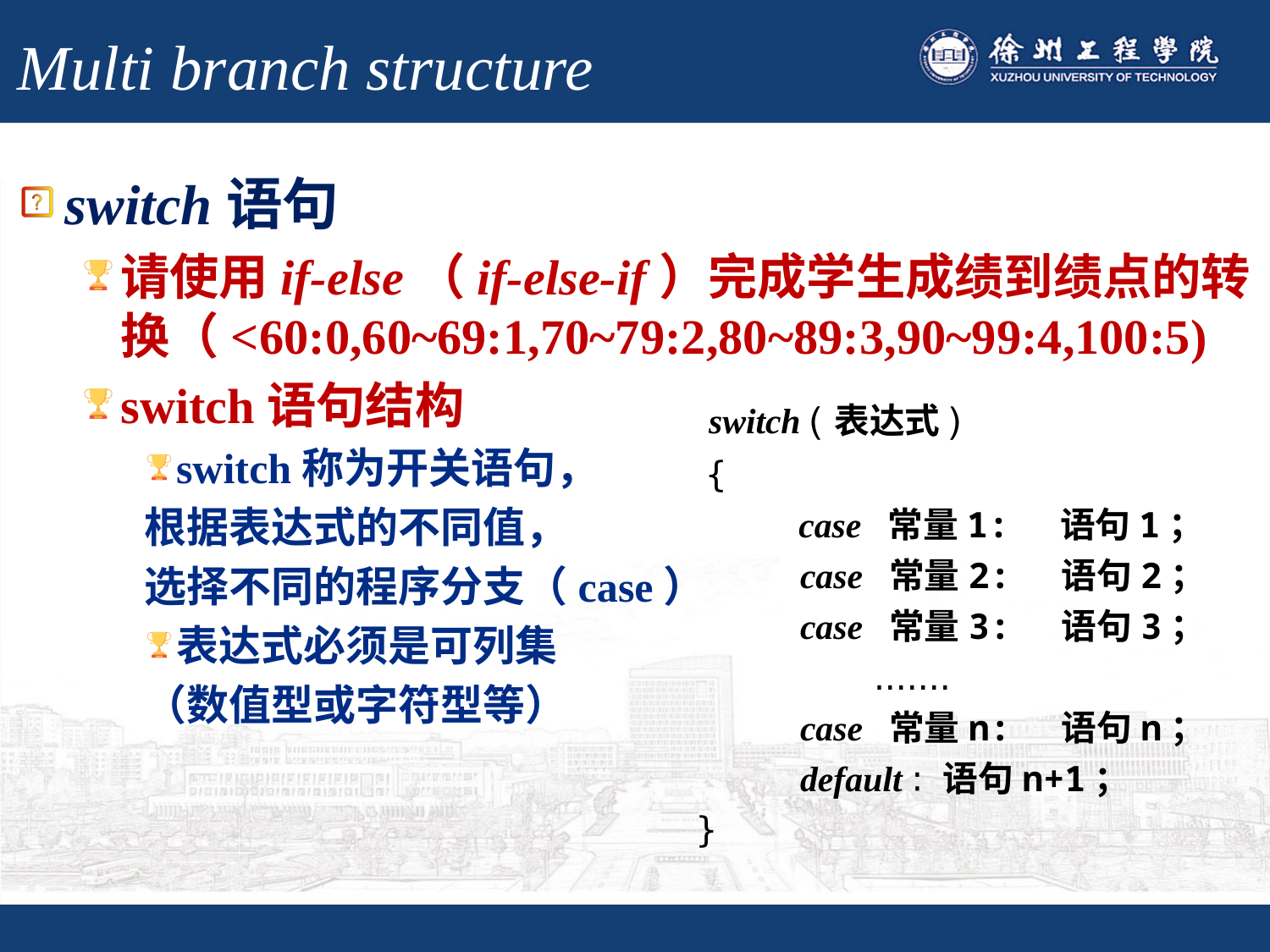

# Multi branch structure
switch语句
请使用if-else（if-else-if）完成学生成绩到绩点的转换（<60:0,60~69:1,70~79:2,80~89:3,90~99:4,100:5)
switch语句结构
switch称为开关语句，
根据表达式的不同值，
选择不同的程序分支（case）
表达式必须是可列集
（数值型或字符型等）

  switch (表达式)
  {
           case  常量1:  语句1；
           case  常量2:  语句2；
           case  常量3:  语句3；
                  .......
           case  常量n:  语句n；
           default : 语句n+1；
 }